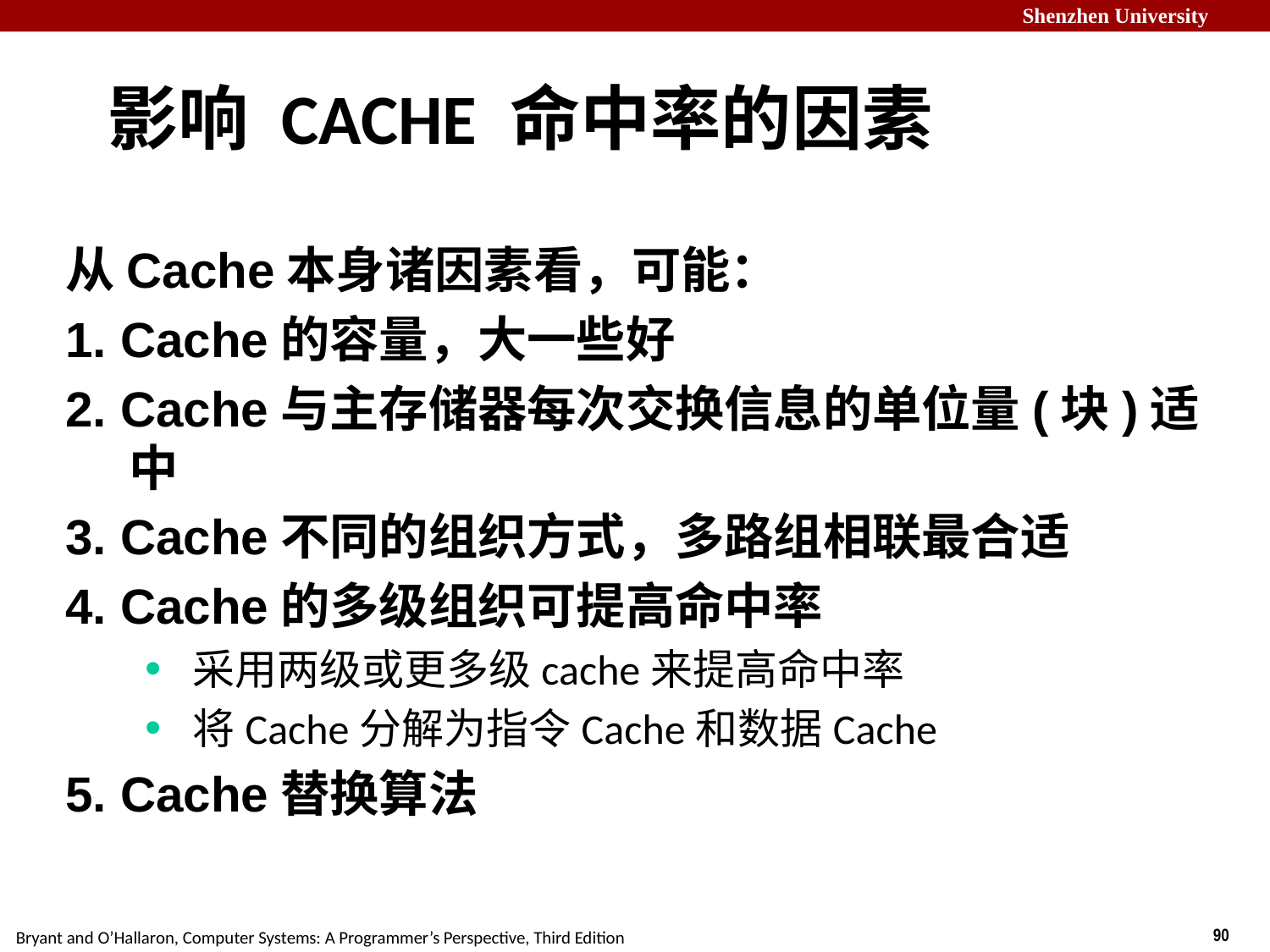

# 影响 CACHE 命中率的因素
从Cache本身诸因素看，可能：
1. Cache的容量，大一些好
2. Cache与主存储器每次交换信息的单位量(块)适中
3. Cache不同的组织方式，多路组相联最合适
4. Cache的多级组织可提高命中率
采用两级或更多级cache来提高命中率
将Cache分解为指令Cache和数据Cache
5. Cache替换算法